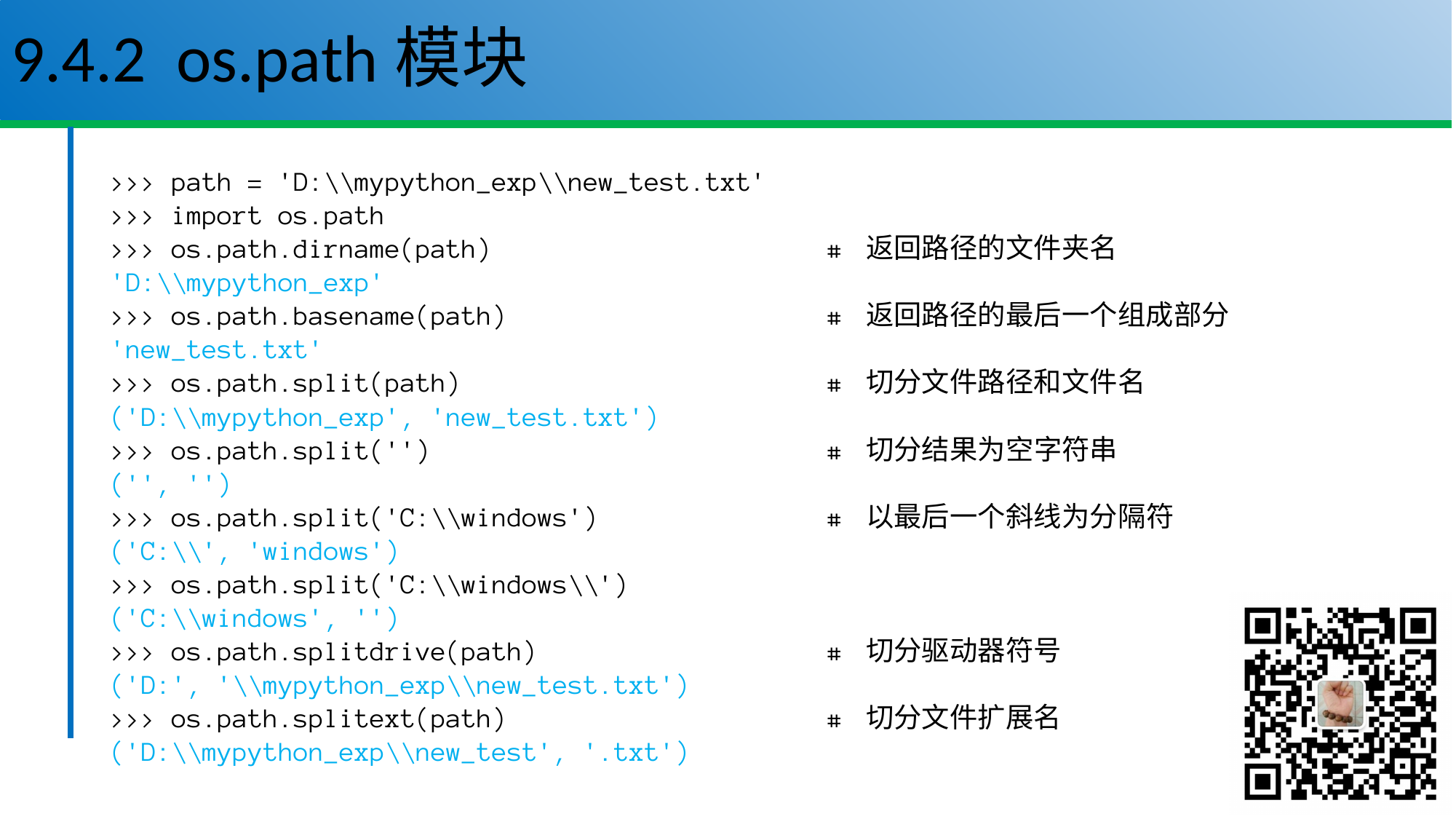

# 9.4.2  os.path模块
>>> path = 'D:\\mypython_exp\\new_test.txt'
>>> import os.path
>>> os.path.dirname(path)                      # 返回路径的文件夹名
'D:\\mypython_exp'
>>> os.path.basename(path)                     # 返回路径的最后一个组成部分
'new_test.txt'
>>> os.path.split(path)                        # 切分文件路径和文件名
('D:\\mypython_exp', 'new_test.txt')
>>> os.path.split('')                          # 切分结果为空字符串
('', '')
>>> os.path.split('C:\\windows')               # 以最后一个斜线为分隔符
('C:\\', 'windows')
>>> os.path.split('C:\\windows\\')
('C:\\windows', '')
>>> os.path.splitdrive(path)                   # 切分驱动器符号
('D:', '\\mypython_exp\\new_test.txt')
>>> os.path.splitext(path)                     # 切分文件扩展名
('D:\\mypython_exp\\new_test', '.txt')
22